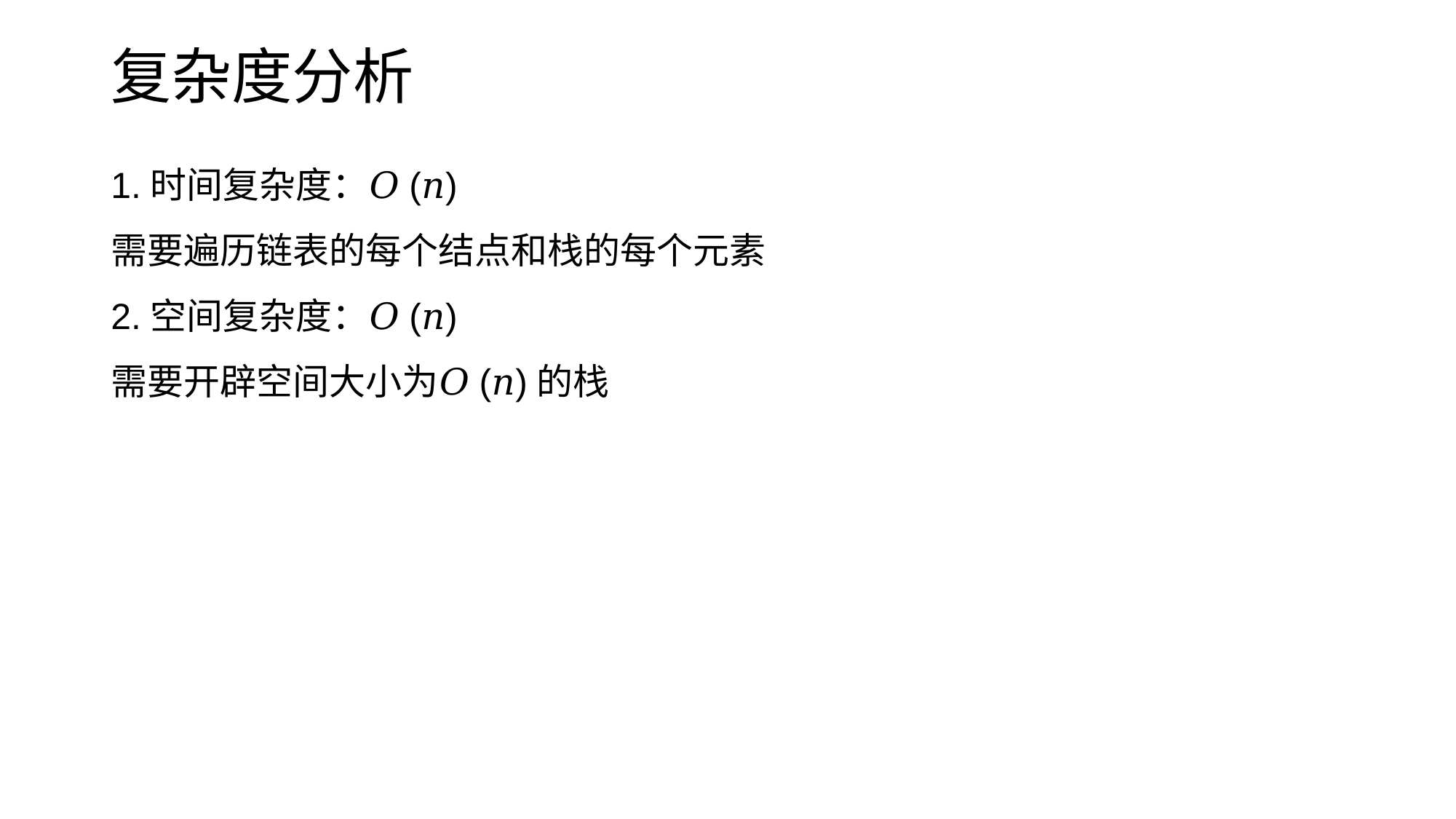

# 复杂度分析
1.时间复杂度：𝑂(𝑛)
需要遍历链表的每个结点和栈的每个元素
2.空间复杂度：𝑂(𝑛)
需要开辟空间大小为𝑂(𝑛)的栈